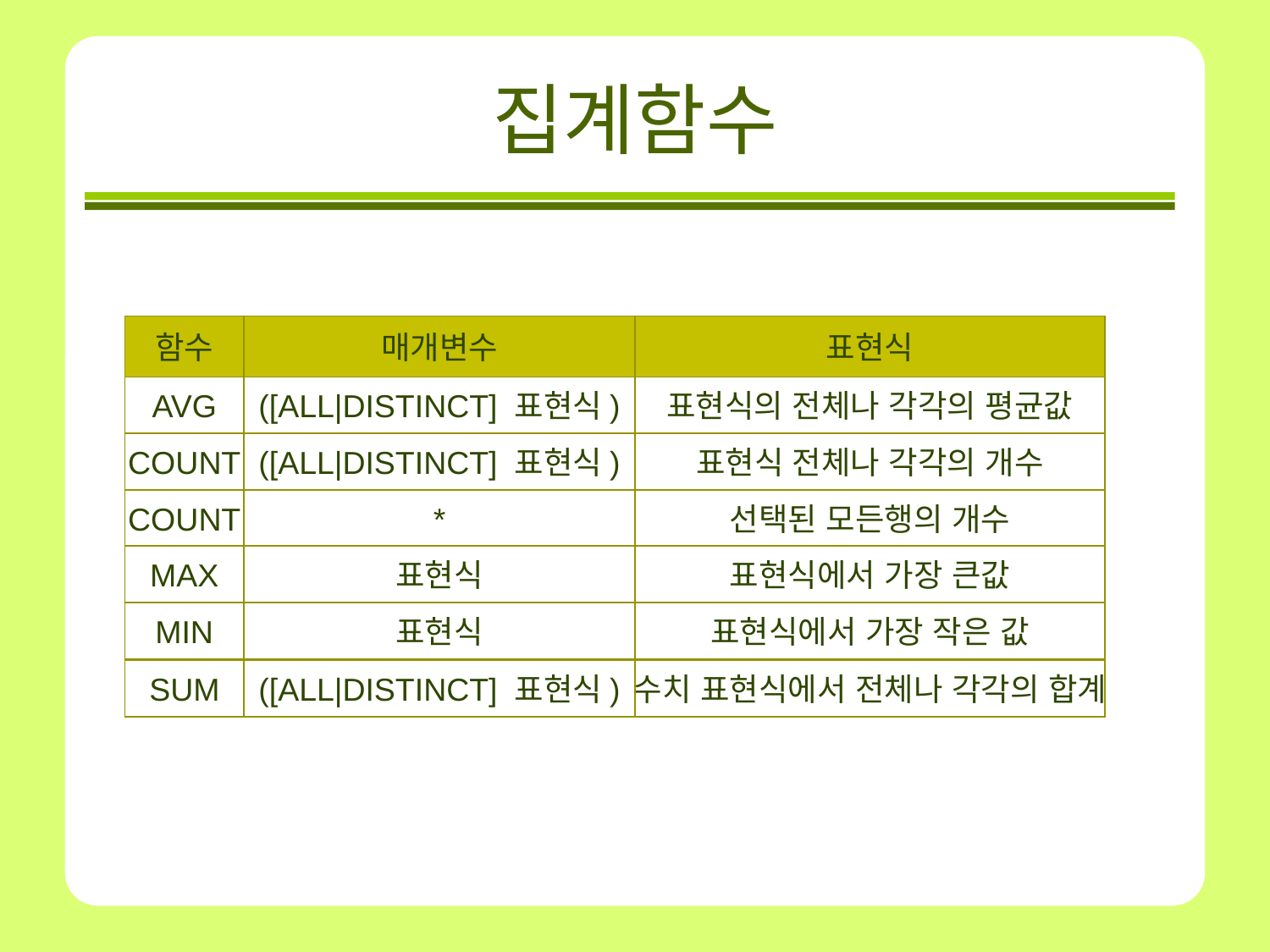

# 집계함수
함수
매개변수
표현식
AVG
([ALL|DISTINCT] 표현식)
표현식의 전체나 각각의 평균값
COUNT
([ALL|DISTINCT] 표현식)
표현식 전체나 각각의 개수
COUNT
*
선택된 모든행의 개수
MAX
표현식
표현식에서 가장 큰값
MIN
표현식
표현식에서 가장 작은 값
SUM
([ALL|DISTINCT] 표현식)
수치 표현식에서 전체나 각각의 합계